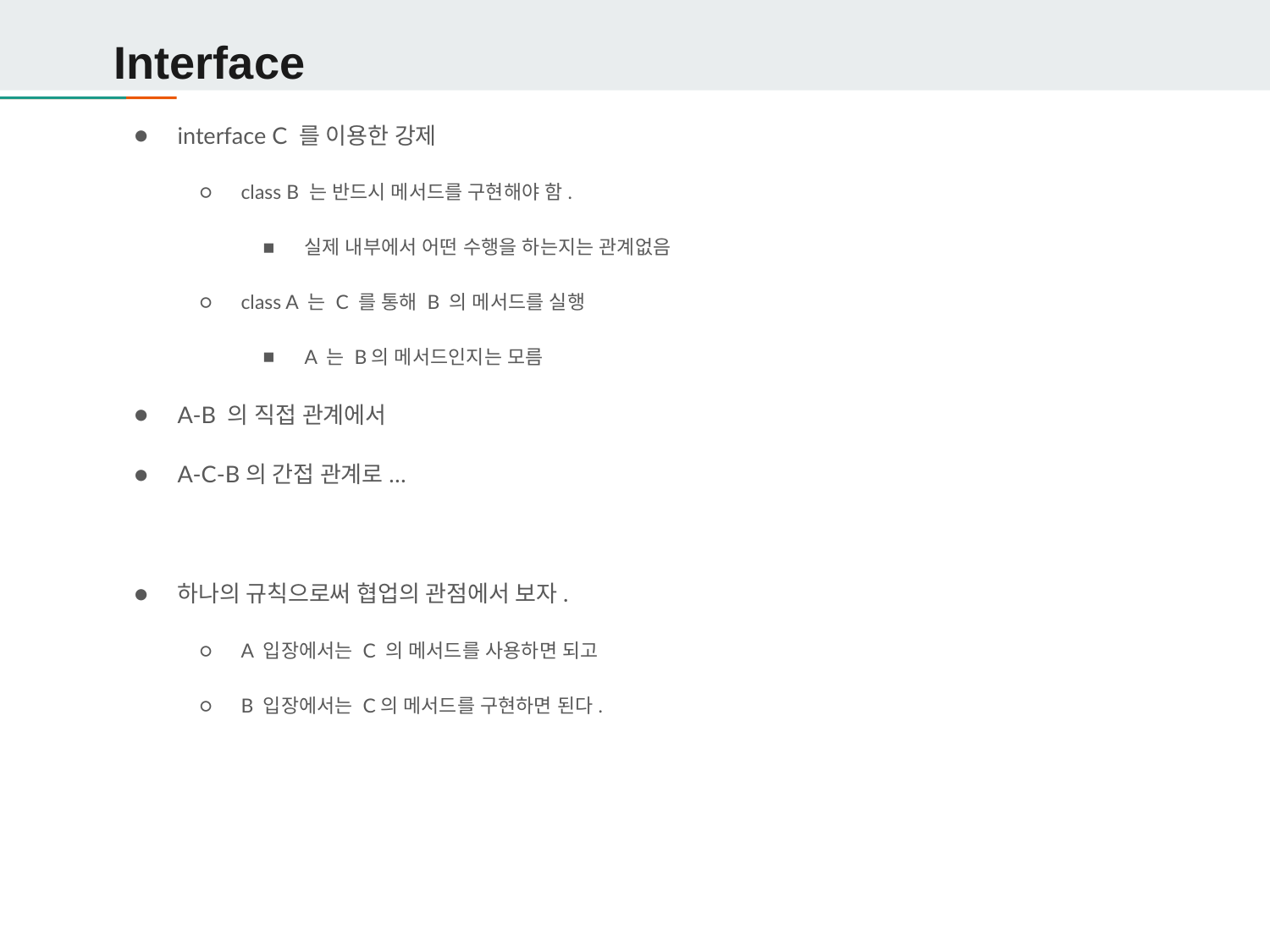

# Interface
interface C 를 이용한 강제
class B 는 반드시 메서드를 구현해야 함.
실제 내부에서 어떤 수행을 하는지는 관계없음
class A 는 C 를 통해 B 의 메서드를 실행
A 는 B의 메서드인지는 모름
A-B 의 직접 관계에서
A-C-B의 간접 관계로 …

하나의 규칙으로써 협업의 관점에서 보자.
A 입장에서는 C 의 메서드를 사용하면 되고
B 입장에서는 C의 메서드를 구현하면 된다.